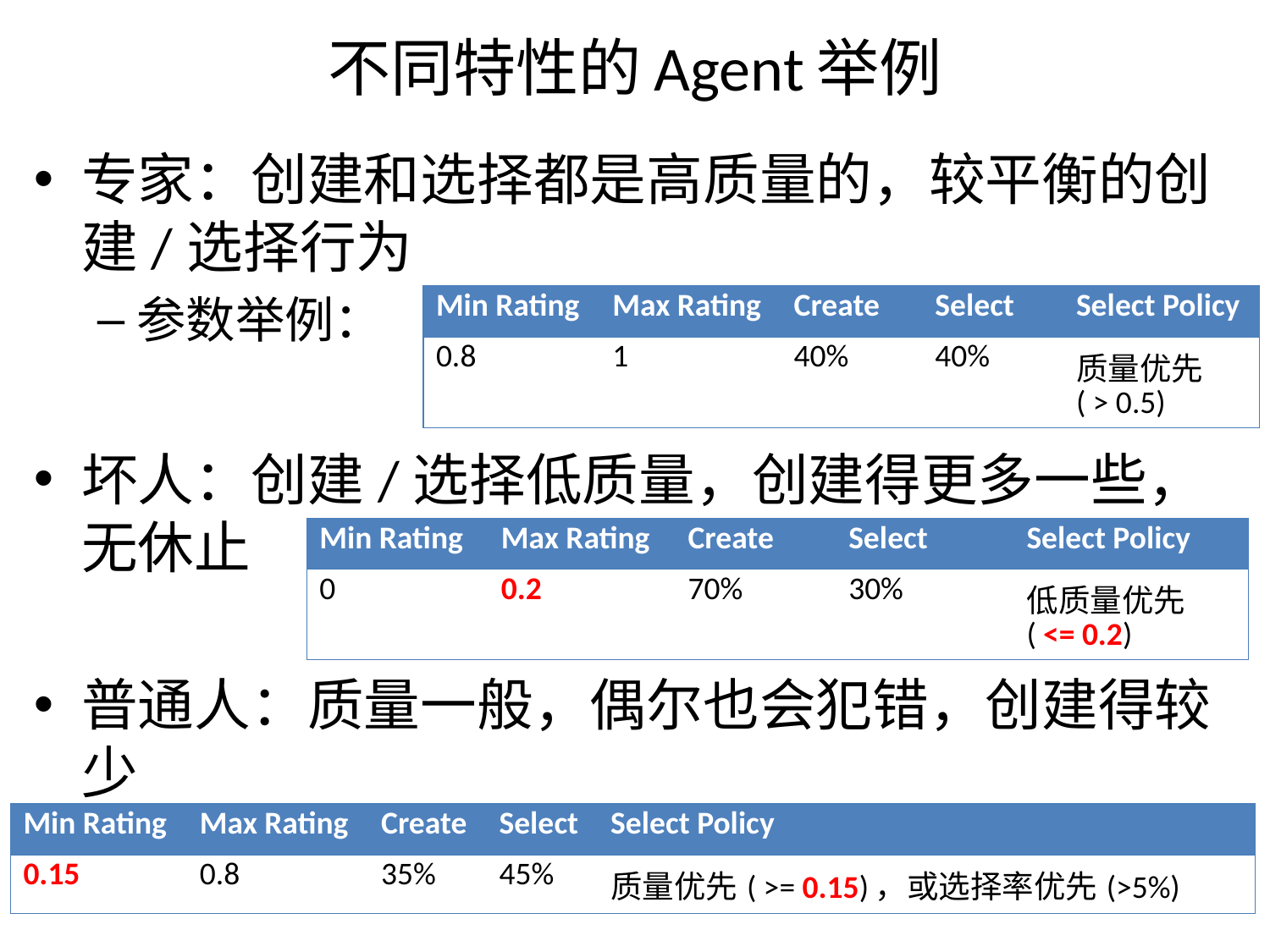

# 不同特性的Agent举例
专家：创建和选择都是高质量的，较平衡的创建/选择行为
参数举例：

坏人：创建/选择低质量，创建得更多一些，无休止

普通人：质量一般，偶尔也会犯错，创建得较少

| Min Rating | Max Rating | Create | Select | Select Policy |
| --- | --- | --- | --- | --- |
| 0.8 | 1 | 40% | 40% | 质量优先 ( > 0.5) |
| Min Rating | Max Rating | Create | Select | Select Policy |
| --- | --- | --- | --- | --- |
| 0 | 0.2 | 70% | 30% | 低质量优先 ( <= 0.2) |
| Min Rating | Max Rating | Create | Select | Select Policy |
| --- | --- | --- | --- | --- |
| 0.15 | 0.8 | 35% | 45% | 质量优先( >= 0.15)，或选择率优先(>5%) |